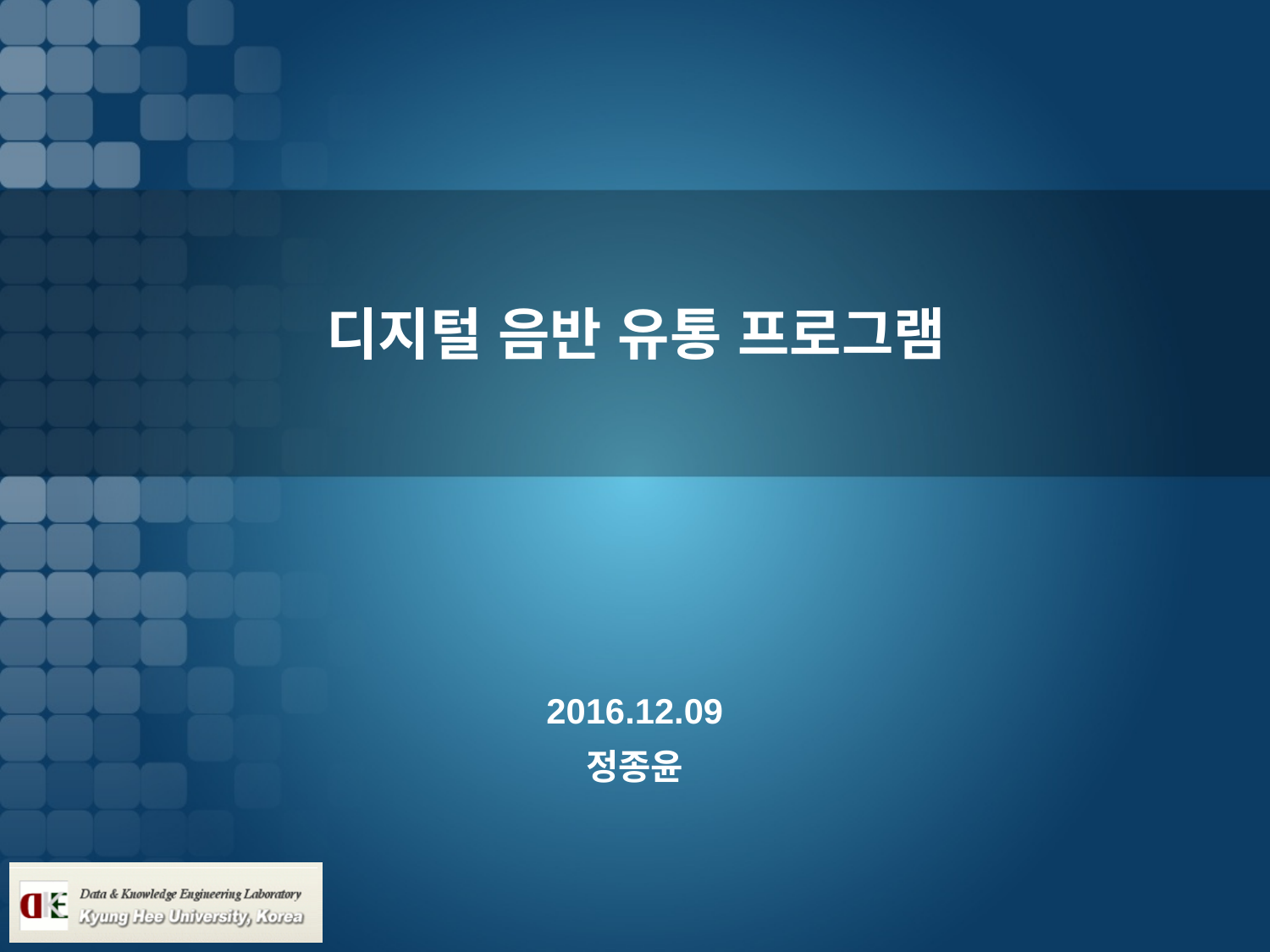

# 디지털 음반 유통 프로그램
2016.12.09
정종윤